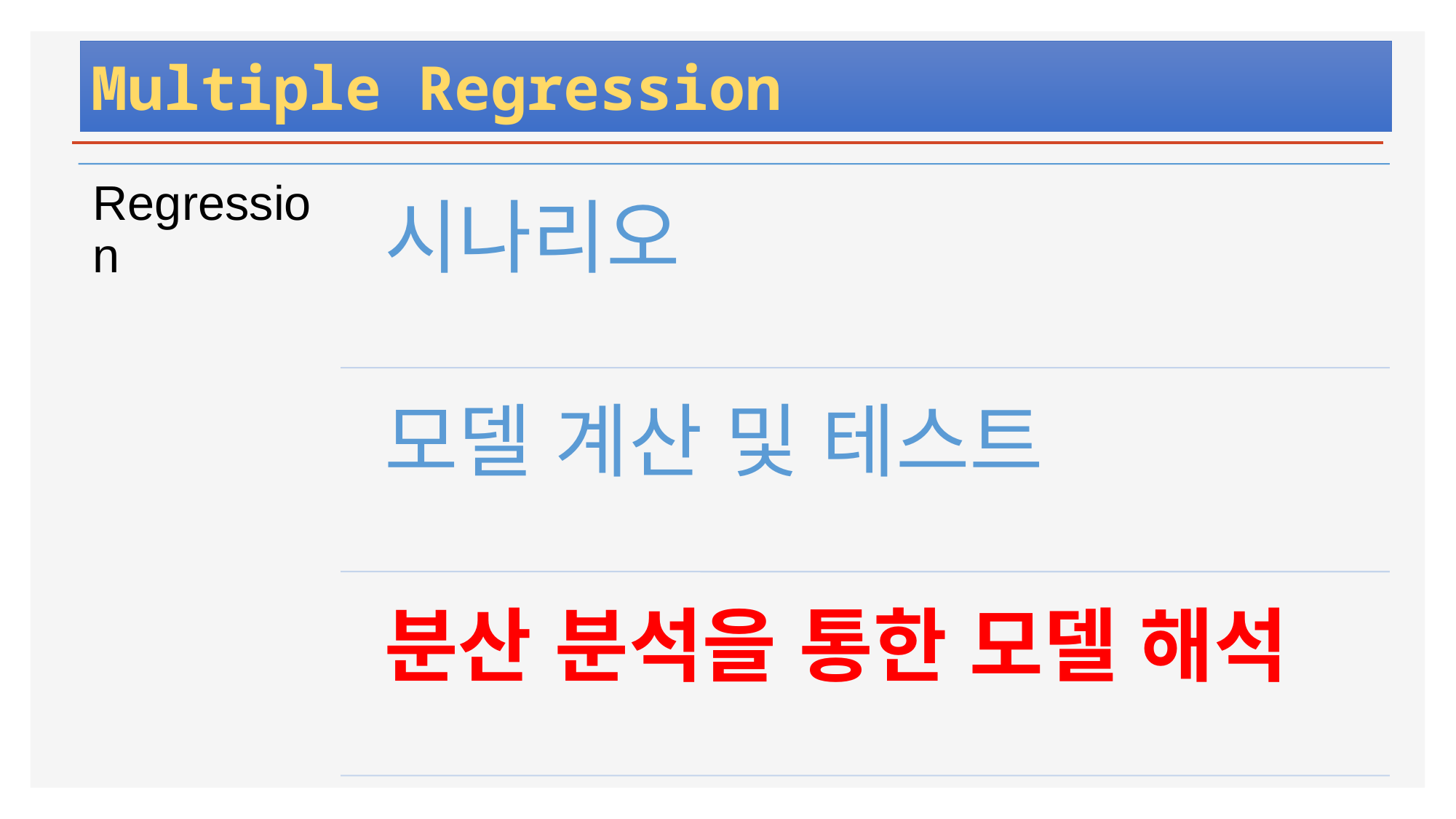

Multiple Regression
Regression
시나리오
모델 계산 및 테스트
분산 분석을 통한 모델 해석